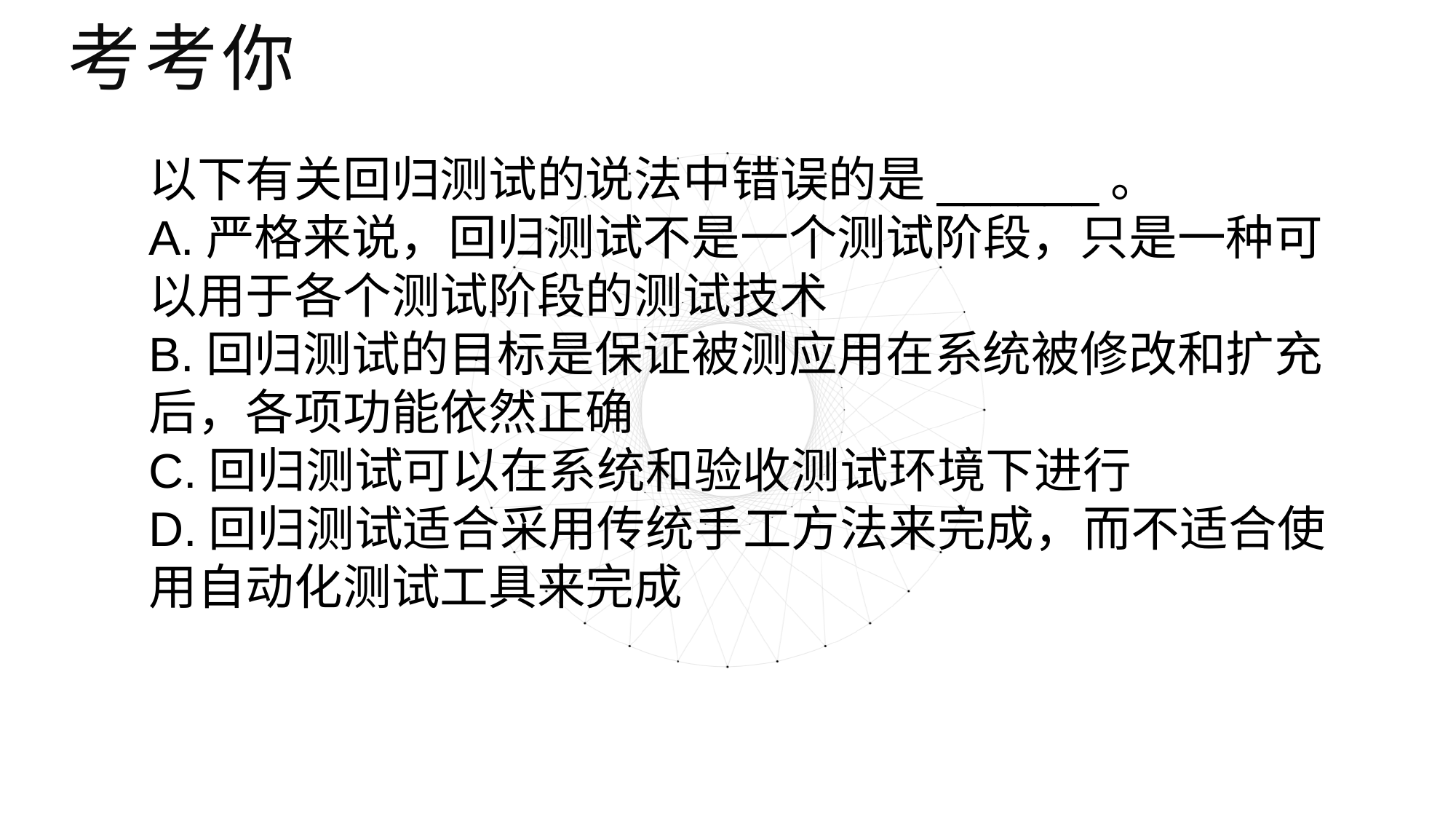

考考你
以下有关回归测试的说法中错误的是______。
A.严格来说，回归测试不是一个测试阶段，只是一种可以用于各个测试阶段的测试技术
B.回归测试的目标是保证被测应用在系统被修改和扩充后，各项功能依然正确
C.回归测试可以在系统和验收测试环境下进行
D.回归测试适合采用传统手工方法来完成，而不适合使用自动化测试工具来完成